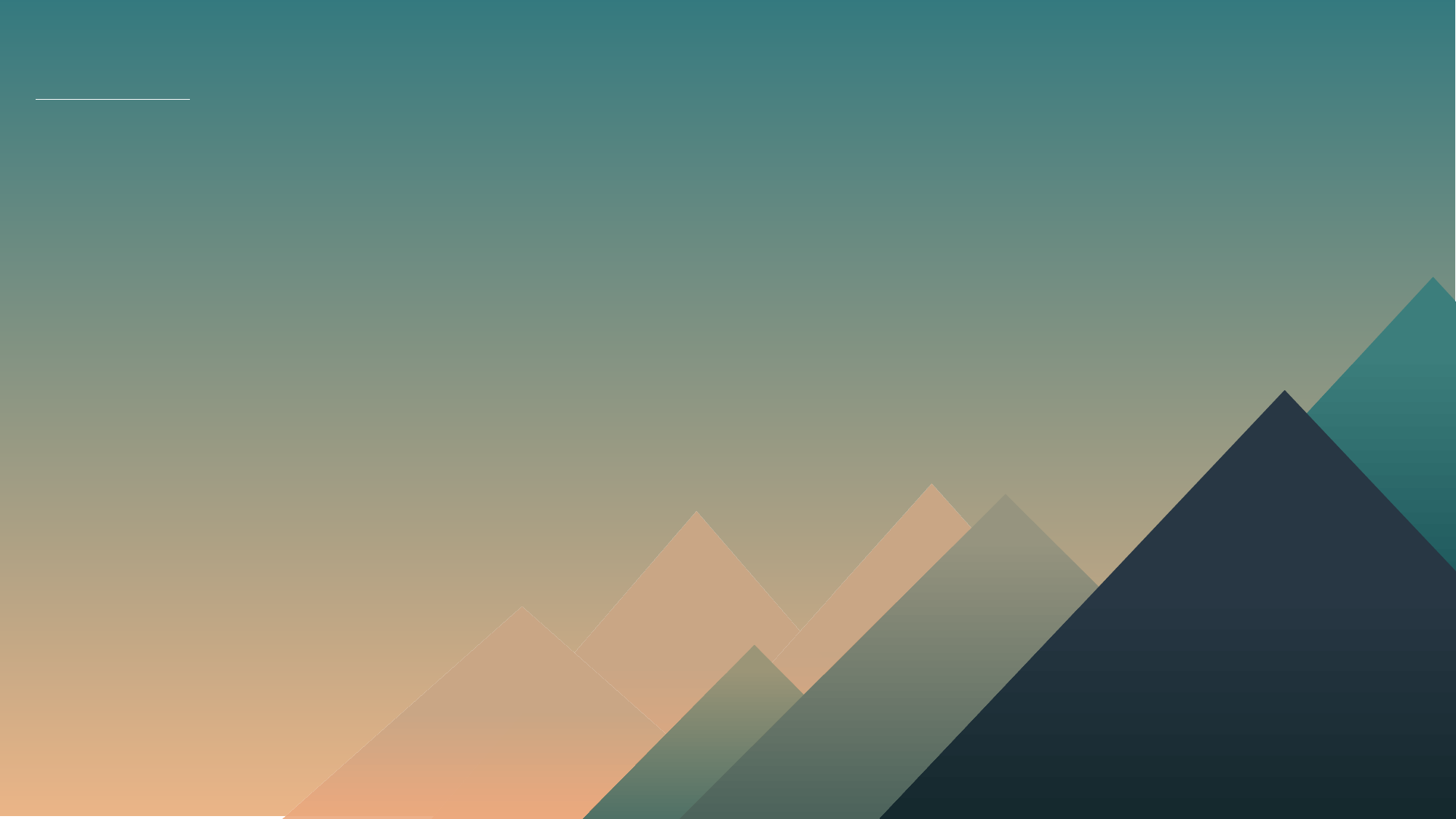

Result
최종 구현 내용

    - 타이틀 화면 애니메이션

    - 산의 상세 정보 텍스트 출력

    - 이메일 전송 구현, 지도 연동(Folium & Google Map)

    - 100대 명산 중 추려낸 산 높이 그래프 구현

    - 즐겨찾기 기능, 재 검색 기능 구현

    - 텔레그램 봇 구현, C 연동, 배포파일 작성